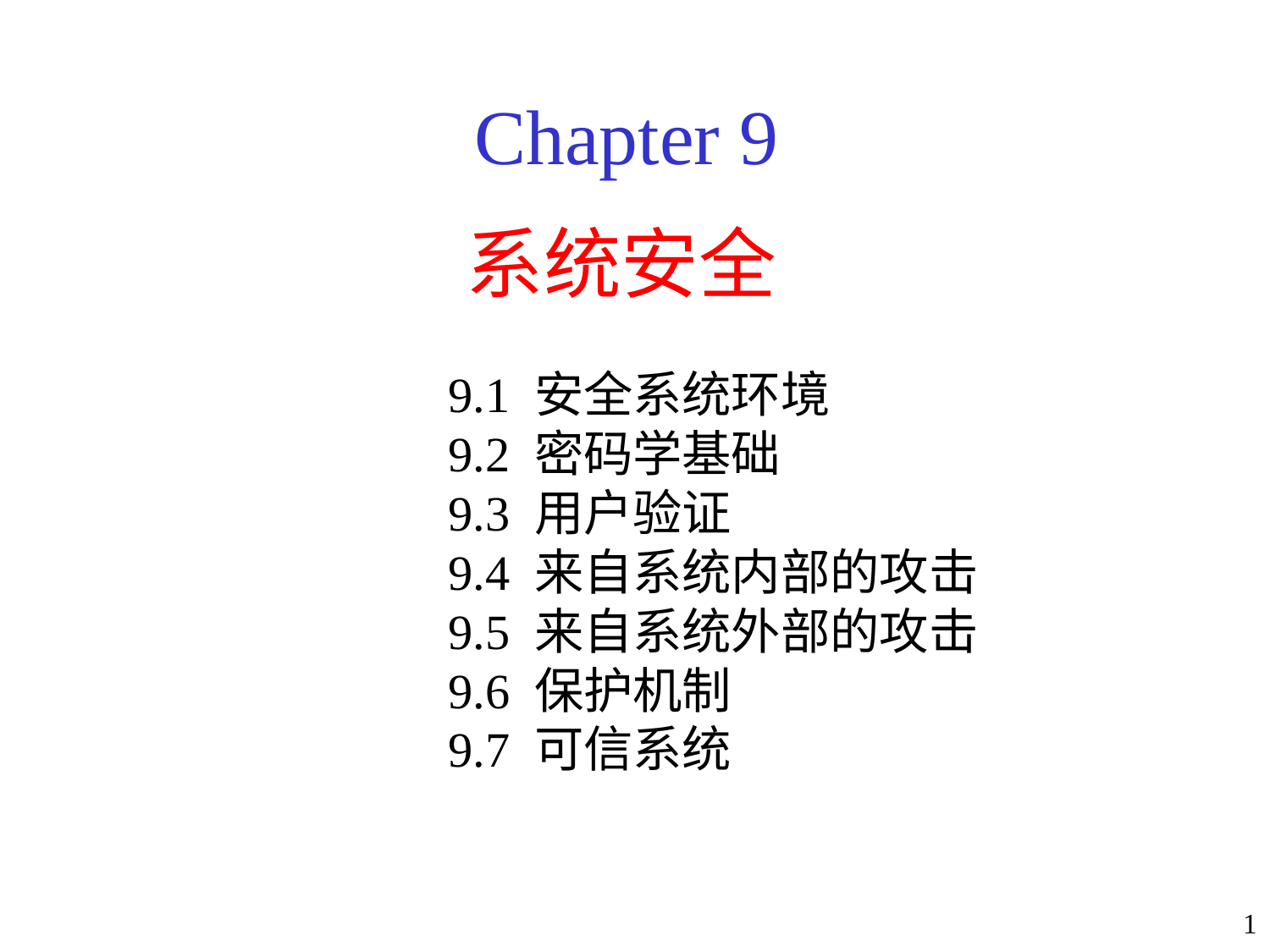

Chapter 9
# 系统安全
9.1 安全系统环境
9.2 密码学基础
9.3 用户验证
9.4 来自系统内部的攻击
9.5 来自系统外部的攻击
9.6 保护机制
9.7 可信系统
1